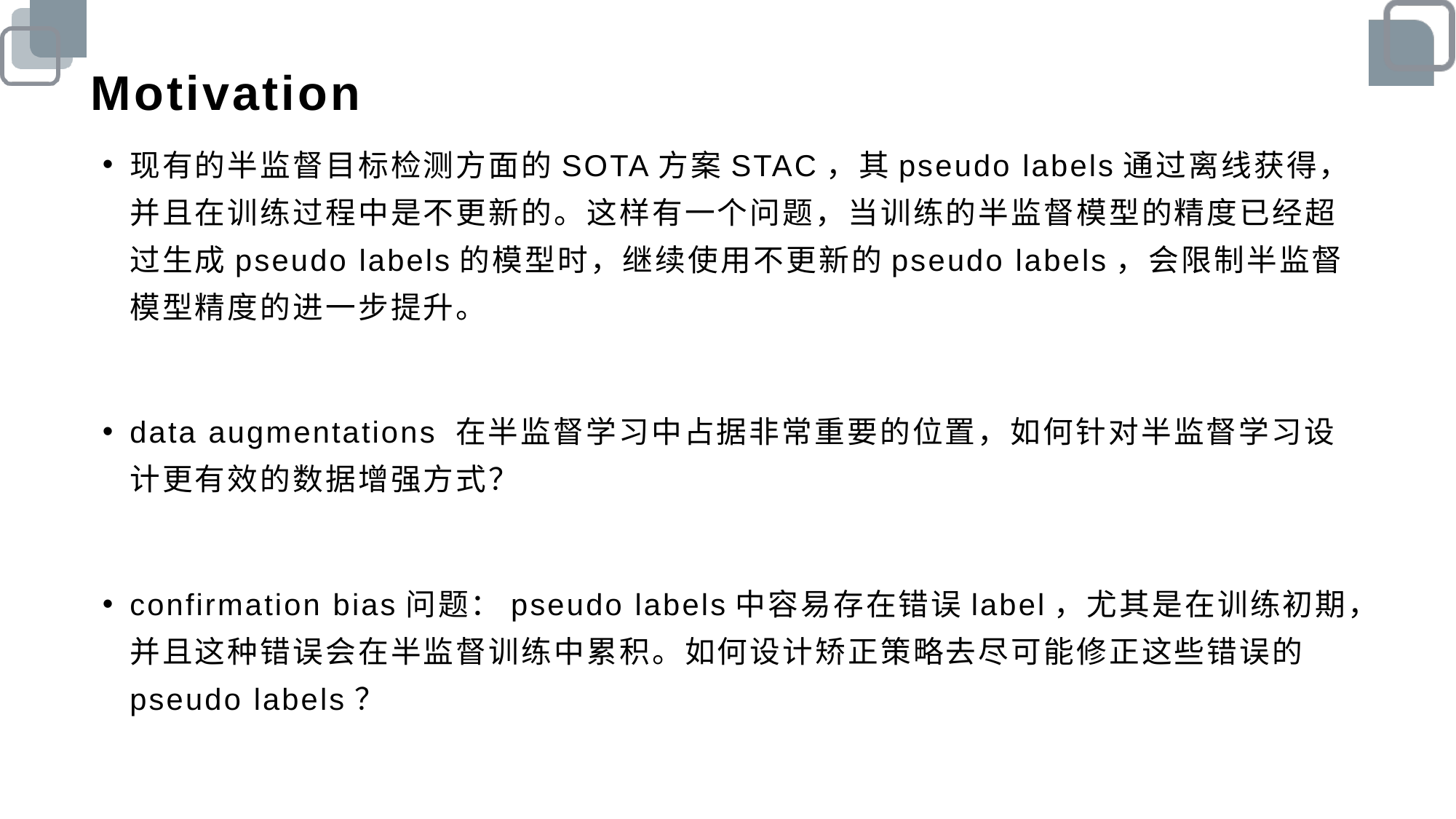

# Motivation
现有的半监督目标检测方面的SOTA方案STAC，其pseudo labels通过离线获得，并且在训练过程中是不更新的。这样有一个问题，当训练的半监督模型的精度已经超过生成pseudo labels的模型时，继续使用不更新的pseudo labels，会限制半监督模型精度的进一步提升。

data augmentations 在半监督学习中占据非常重要的位置，如何针对半监督学习设计更有效的数据增强方式？

confirmation bias问题：pseudo labels中容易存在错误label，尤其是在训练初期，并且这种错误会在半监督训练中累积。如何设计矫正策略去尽可能修正这些错误的pseudo labels？